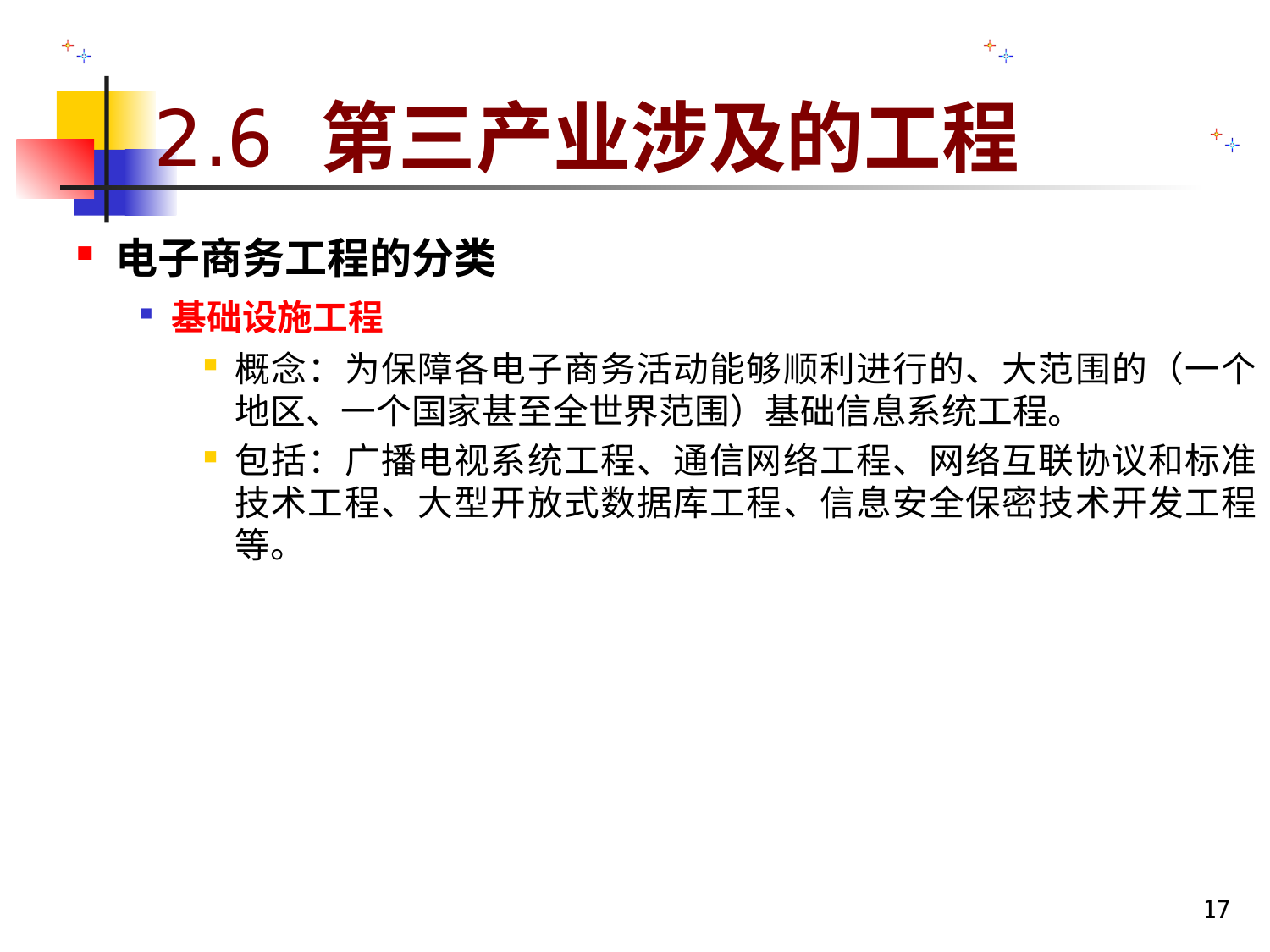

# 2.6 第三产业涉及的工程
电子商务工程的分类
基础设施工程
概念：为保障各电子商务活动能够顺利进行的、大范围的（一个地区、一个国家甚至全世界范围）基础信息系统工程。
包括：广播电视系统工程、通信网络工程、网络互联协议和标准技术工程、大型开放式数据库工程、信息安全保密技术开发工程等。
17